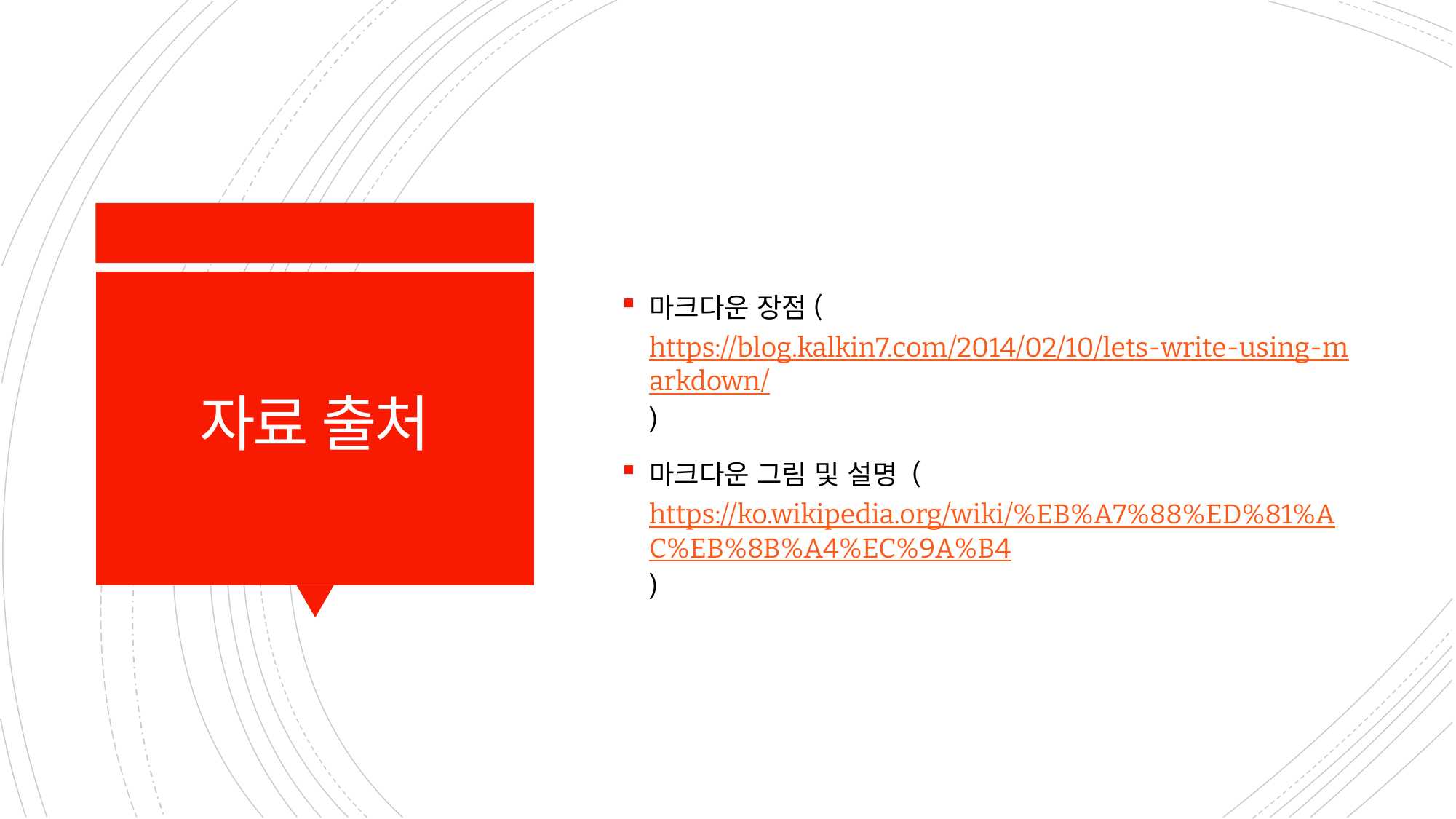

마크다운 장점(https://blog.kalkin7.com/2014/02/10/lets-write-using-markdown/)
마크다운 그림 및 설명 (https://ko.wikipedia.org/wiki/%EB%A7%88%ED%81%AC%EB%8B%A4%EC%9A%B4)
# 자료 출처